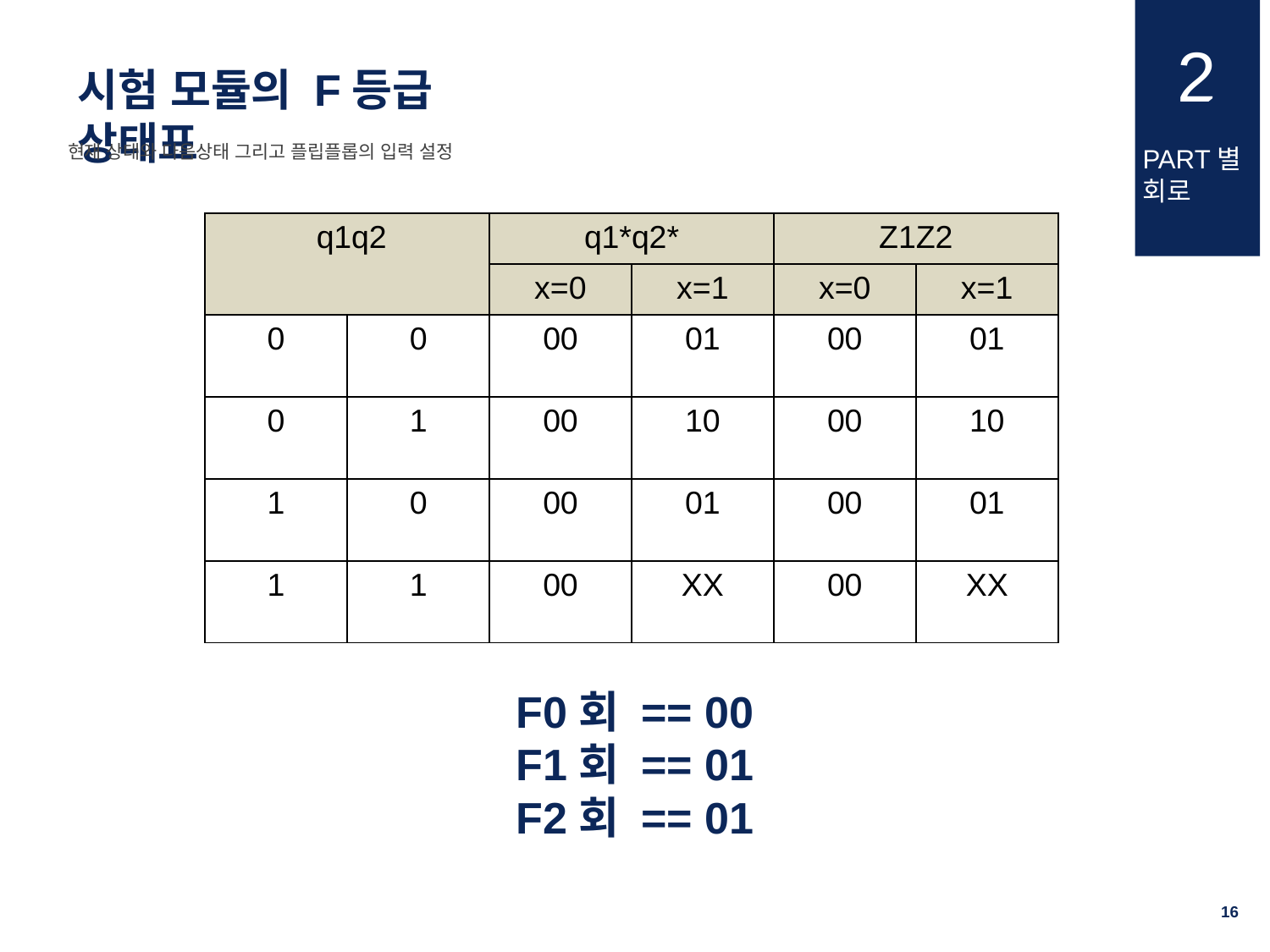

2

시험 모듈의 F등급 상태표
현재 상태와 다음상태 그리고 플립플롭의 입력 설정
PART별
회로
| q1q2 |  | q1\*q2\* |  | Z1Z2 |  |
| --- | --- | --- | --- | --- | --- |
|  |  | x=0 | x=1 | x=0 | x=1 |
| 0 | 0 | 00 | 01 | 00 | 01 |
| 0 | 1 | 00 | 10 | 00 | 10 |
| 1 | 0 | 00 | 01 | 00 | 01 |
| 1 | 1 | 00 | XX | 00 | XX |
F0회 == 00
F1회 == 01
F2회 == 01
16